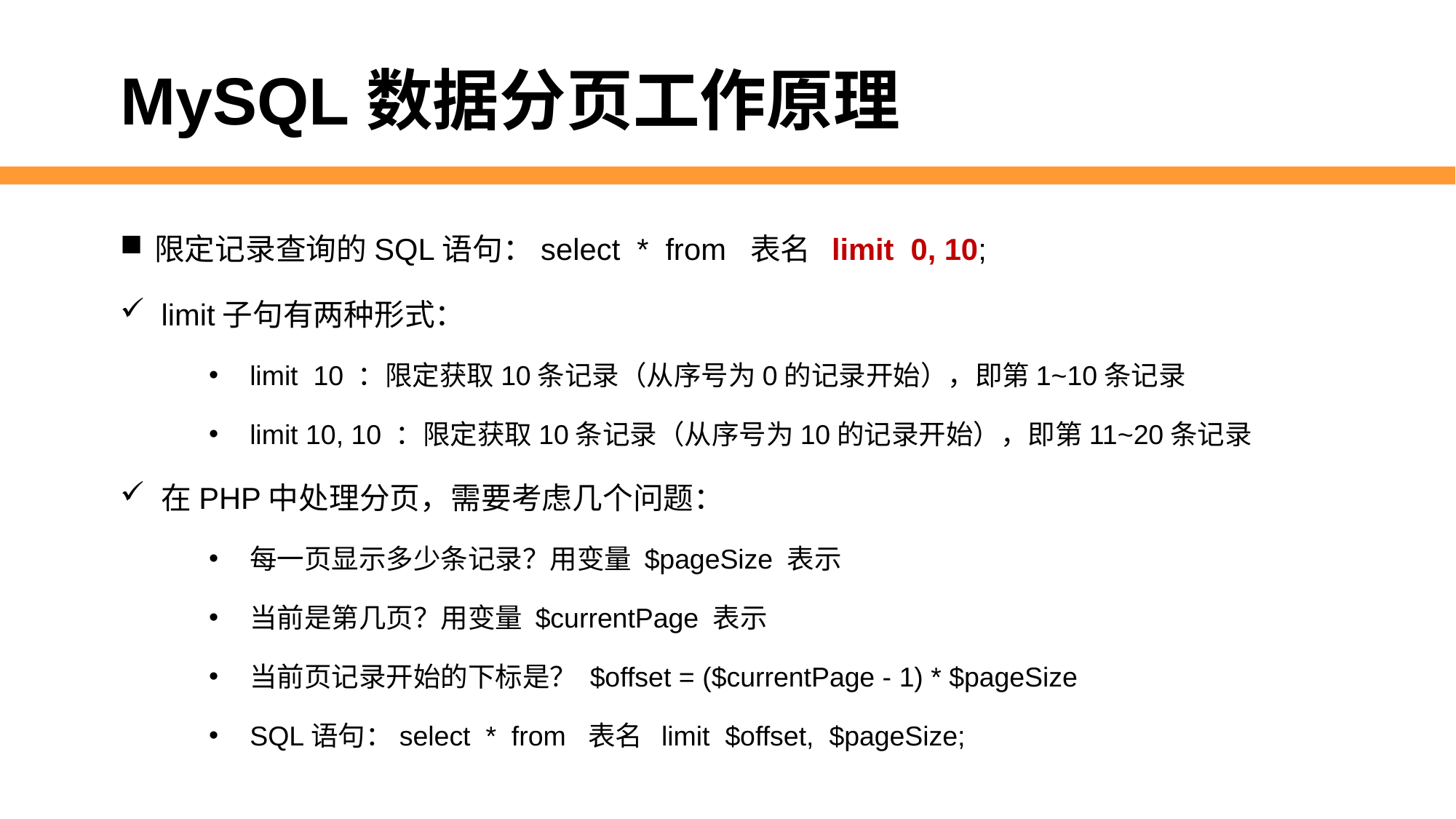

MySQL数据分页工作原理
限定记录查询的SQL语句：select  *  from  表名  limit  0, 10;
limit子句有两种形式：
limit  10 ：限定获取10条记录（从序号为0的记录开始），即第1~10条记录
limit 10, 10 ：限定获取10条记录（从序号为10的记录开始），即第11~20条记录
在PHP中处理分页，需要考虑几个问题：
每一页显示多少条记录？用变量 $pageSize 表示
当前是第几页？用变量 $currentPage 表示
当前页记录开始的下标是？ $offset = ($currentPage - 1) * $pageSize
SQL语句：select  *  from  表名  limit  $offset,  $pageSize;